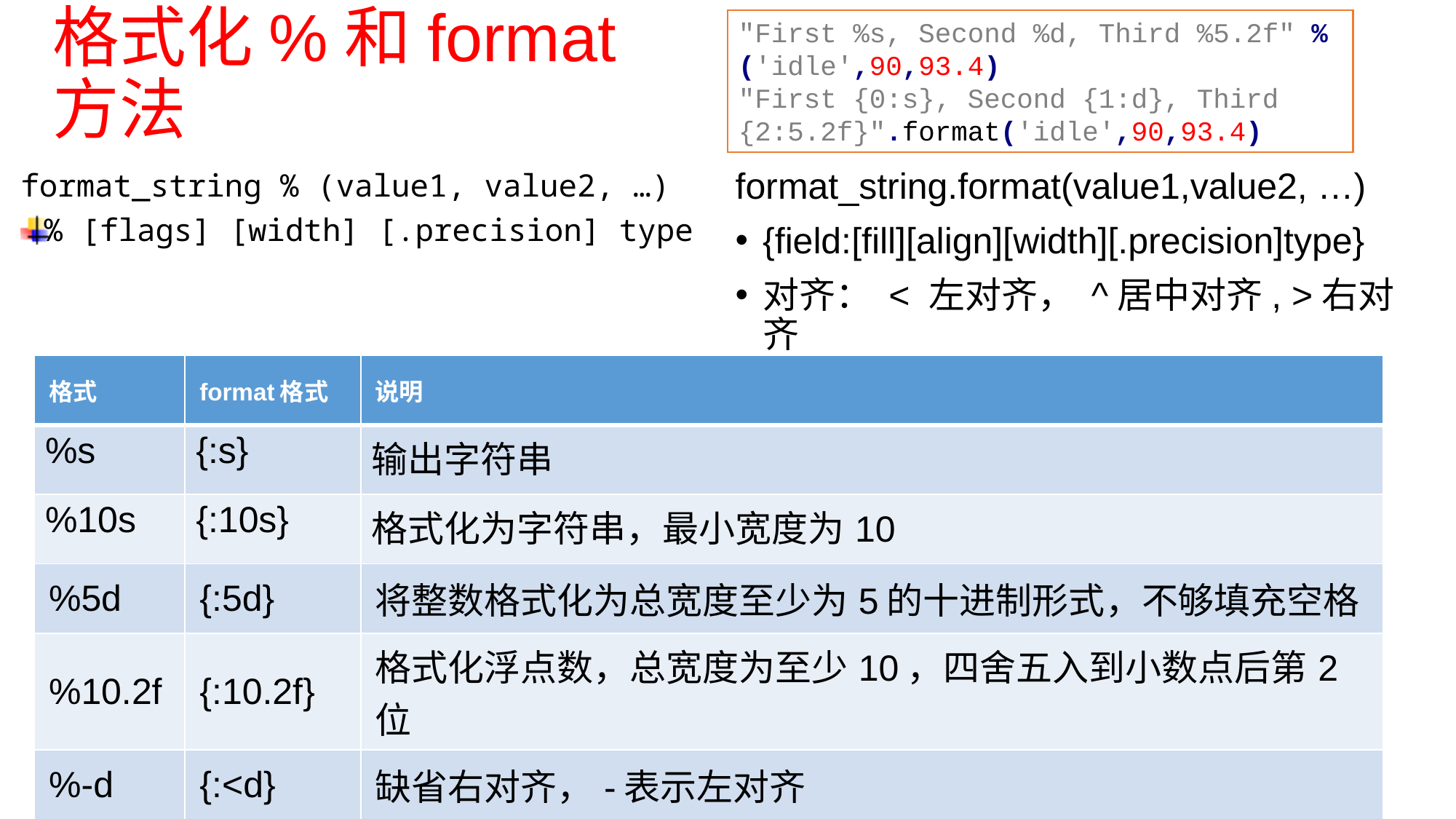

# 格式化%和format方法
"First %s, Second %d, Third %5.2f" % ('idle',90,93.4)
"First {0:s}, Second {1:d}, Third {2:5.2f}".format('idle',90,93.4)
format_string.format(value1,value2, …)
{field:[fill][align][width][.precision]type}
对齐： < 左对齐， ^居中对齐, >右对齐
format_string % (value1, value2, …)
% [flags] [width] [.precision] type
| 格式 | format格式 | 说明 |
| --- | --- | --- |
| %s | {:s} | 输出字符串 |
| %10s | {:10s} | 格式化为字符串，最小宽度为10 |
| %5d | {:5d} | 将整数格式化为总宽度至少为5的十进制形式，不够填充空格 |
| %10.2f | {:10.2f} | 格式化浮点数，总宽度为至少10，四舍五入到小数点后第2位 |
| %-d | {:<d} | 缺省右对齐，-表示左对齐 |